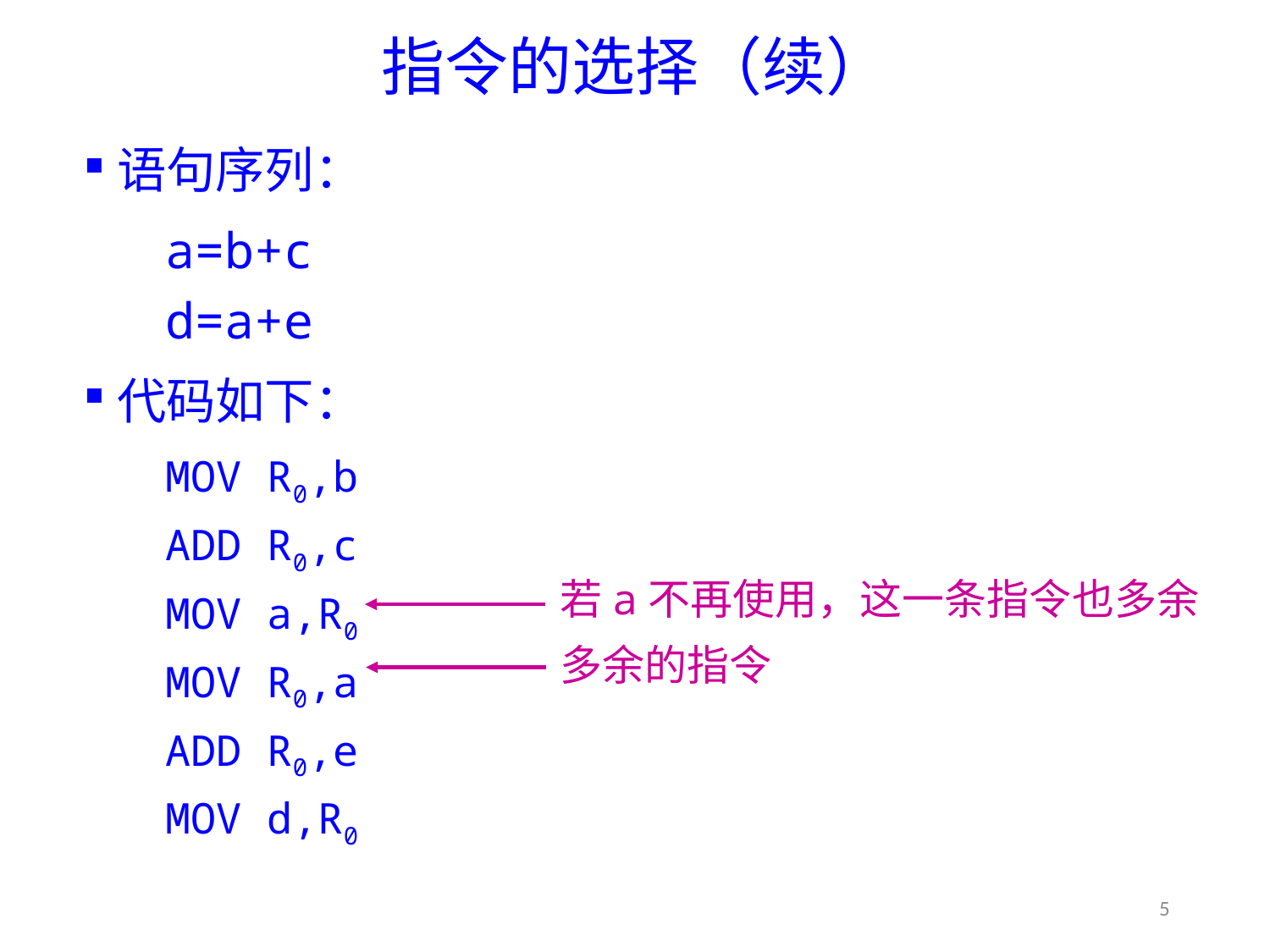

# 指令的选择（续）
语句序列：
a=b+c
d=a+e
代码如下：
MOV R0,b
ADD R0,c
MOV a,R0
MOV R0,a
ADD R0,e
MOV d,R0
若a不再使用，这一条指令也多余
多余的指令
5